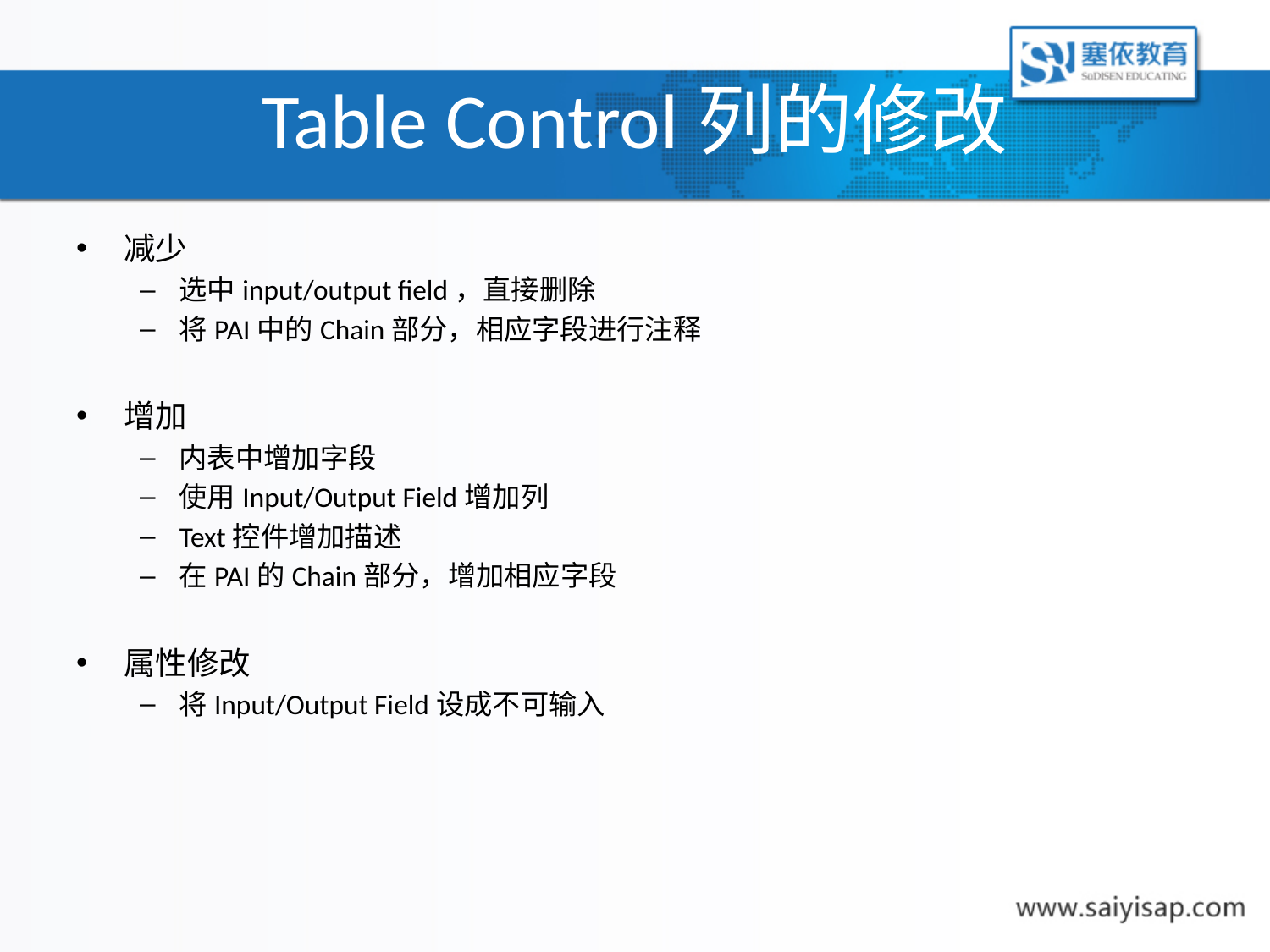

# Table Control列的修改
减少
选中input/output field，直接删除
将PAI中的Chain部分，相应字段进行注释

增加
内表中增加字段
使用Input/Output Field增加列
Text控件增加描述
在PAI的Chain部分，增加相应字段

属性修改
将Input/Output Field设成不可输入